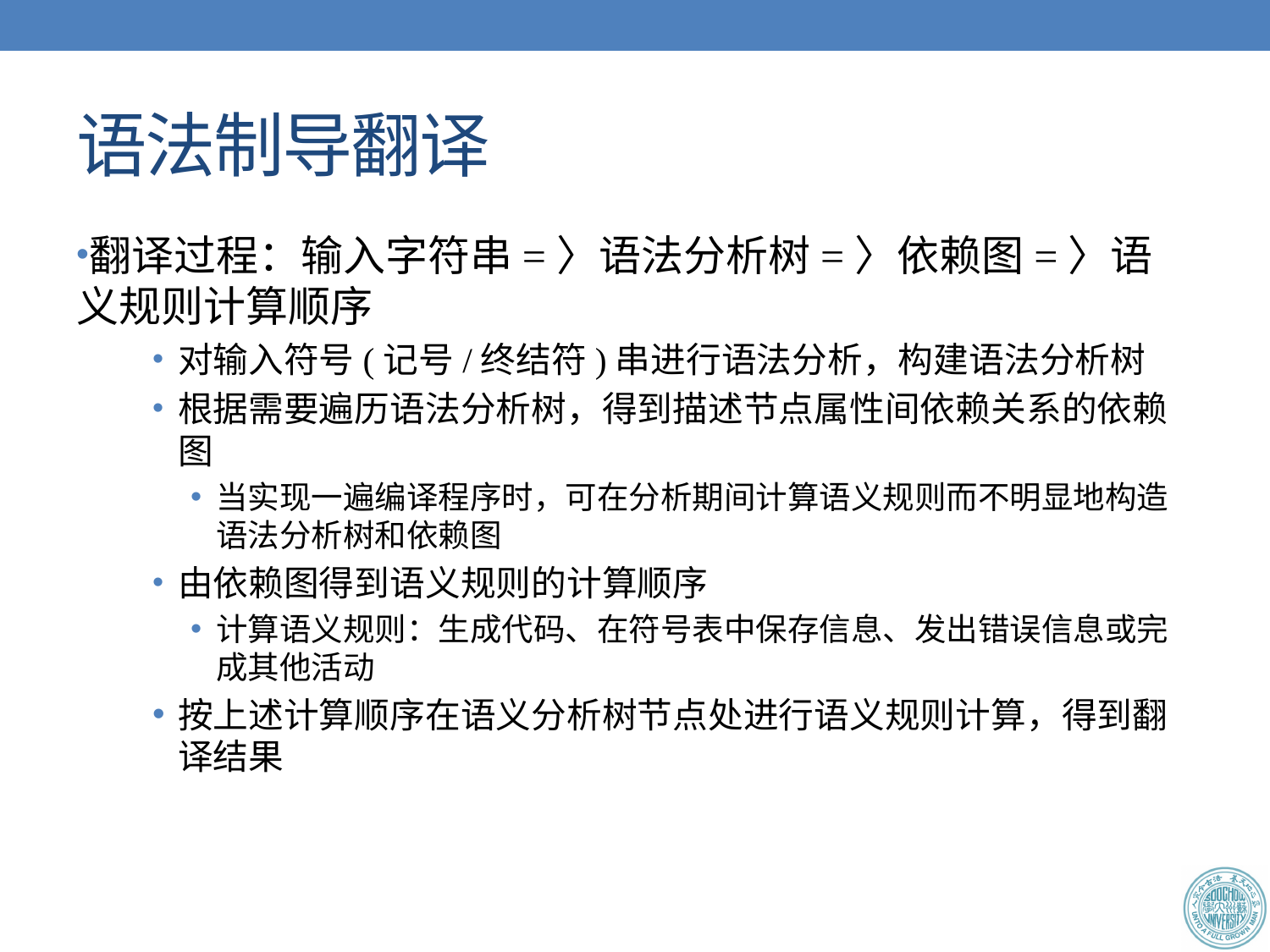

# 语法制导翻译
翻译过程：输入字符串=〉语法分析树=〉依赖图=〉语义规则计算顺序
对输入符号(记号/终结符)串进行语法分析，构建语法分析树
根据需要遍历语法分析树，得到描述节点属性间依赖关系的依赖图
当实现一遍编译程序时，可在分析期间计算语义规则而不明显地构造语法分析树和依赖图
由依赖图得到语义规则的计算顺序
计算语义规则：生成代码、在符号表中保存信息、发出错误信息或完成其他活动
按上述计算顺序在语义分析树节点处进行语义规则计算，得到翻译结果